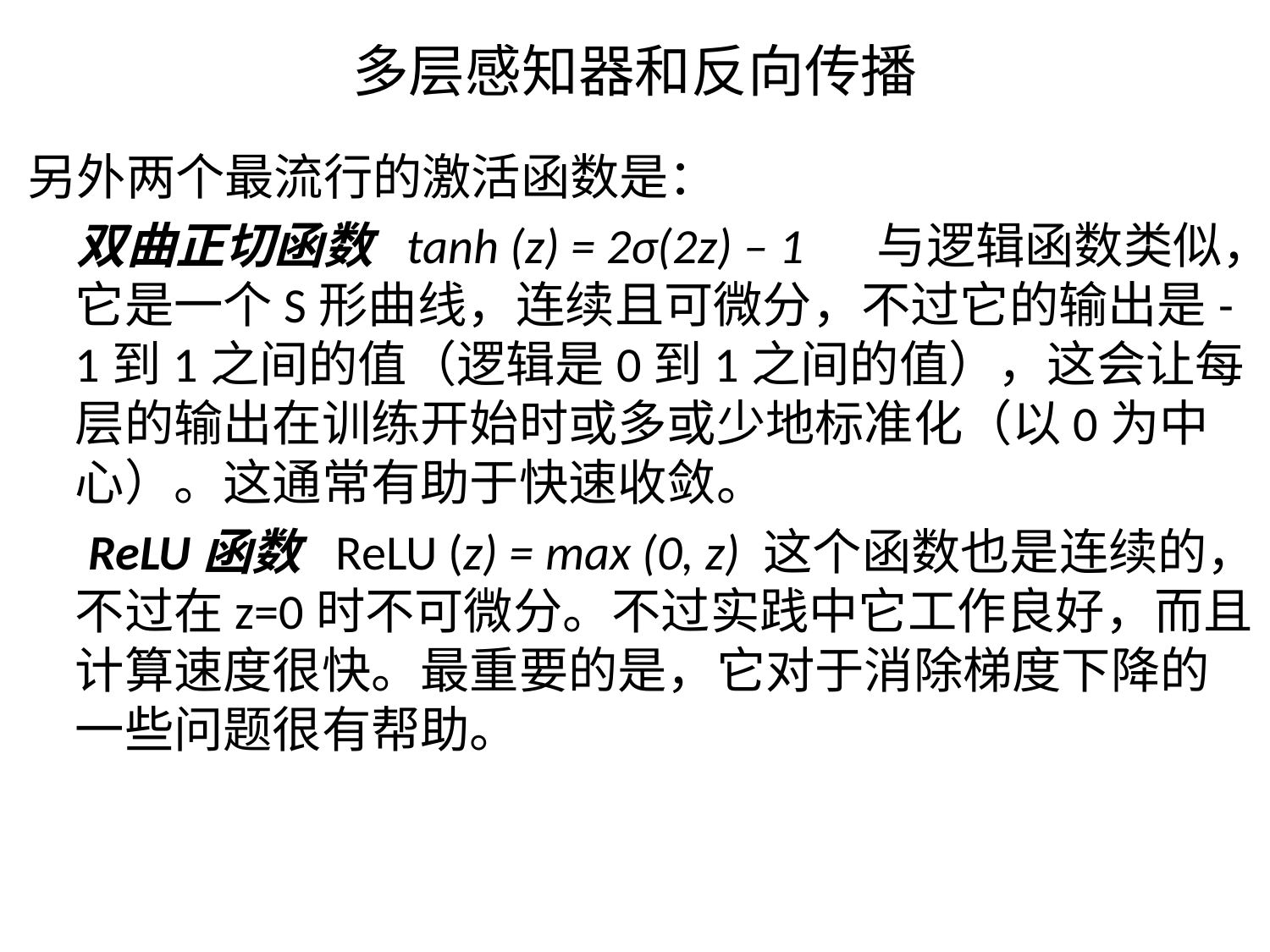

# 多层感知器和反向传播
另外两个最流行的激活函数是：
　双曲正切函数  tanh (z) = 2σ(2z) – 1 　与逻辑函数类似，它是一个S形曲线，连续且可微分，不过它的输出是-1到1之间的值（逻辑是0到1之间的值），这会让每层的输出在训练开始时或多或少地标准化（以0为中心）。这通常有助于快速收敛。
　ReLU函数  ReLU (z) = max (0, z) 这个函数也是连续的，不过在z=0时不可微分。不过实践中它工作良好，而且计算速度很快。最重要的是，它对于消除梯度下降的一些问题很有帮助。